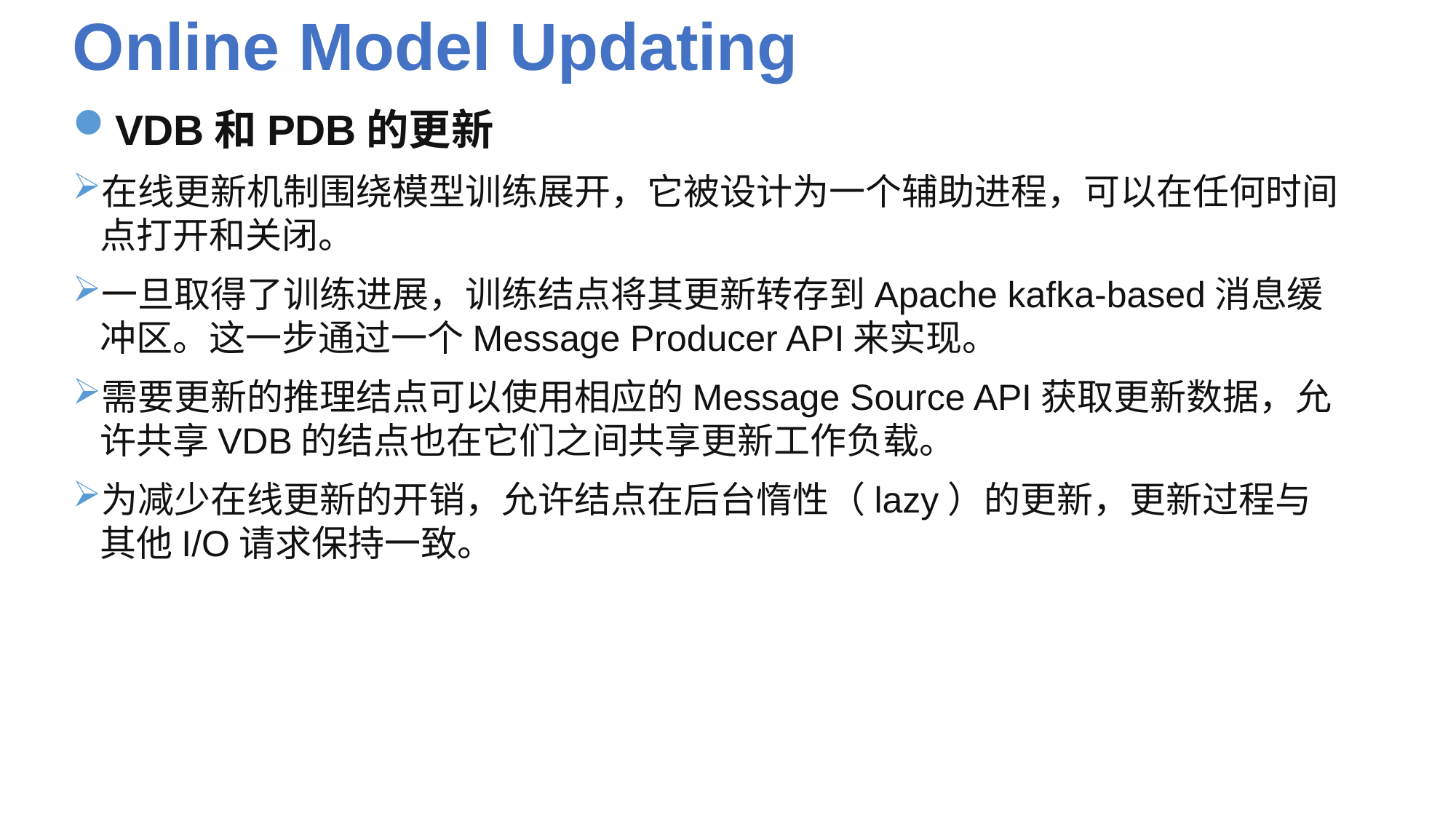

# Online Model Updating
VDB和PDB的更新
在线更新机制围绕模型训练展开，它被设计为一个辅助进程，可以在任何时间点打开和关闭。
一旦取得了训练进展，训练结点将其更新转存到Apache kafka-based消息缓冲区。这一步通过一个Message Producer API来实现。
需要更新的推理结点可以使用相应的Message Source API获取更新数据，允许共享VDB的结点也在它们之间共享更新工作负载。
为减少在线更新的开销，允许结点在后台惰性（lazy）的更新，更新过程与其他I/O请求保持一致。